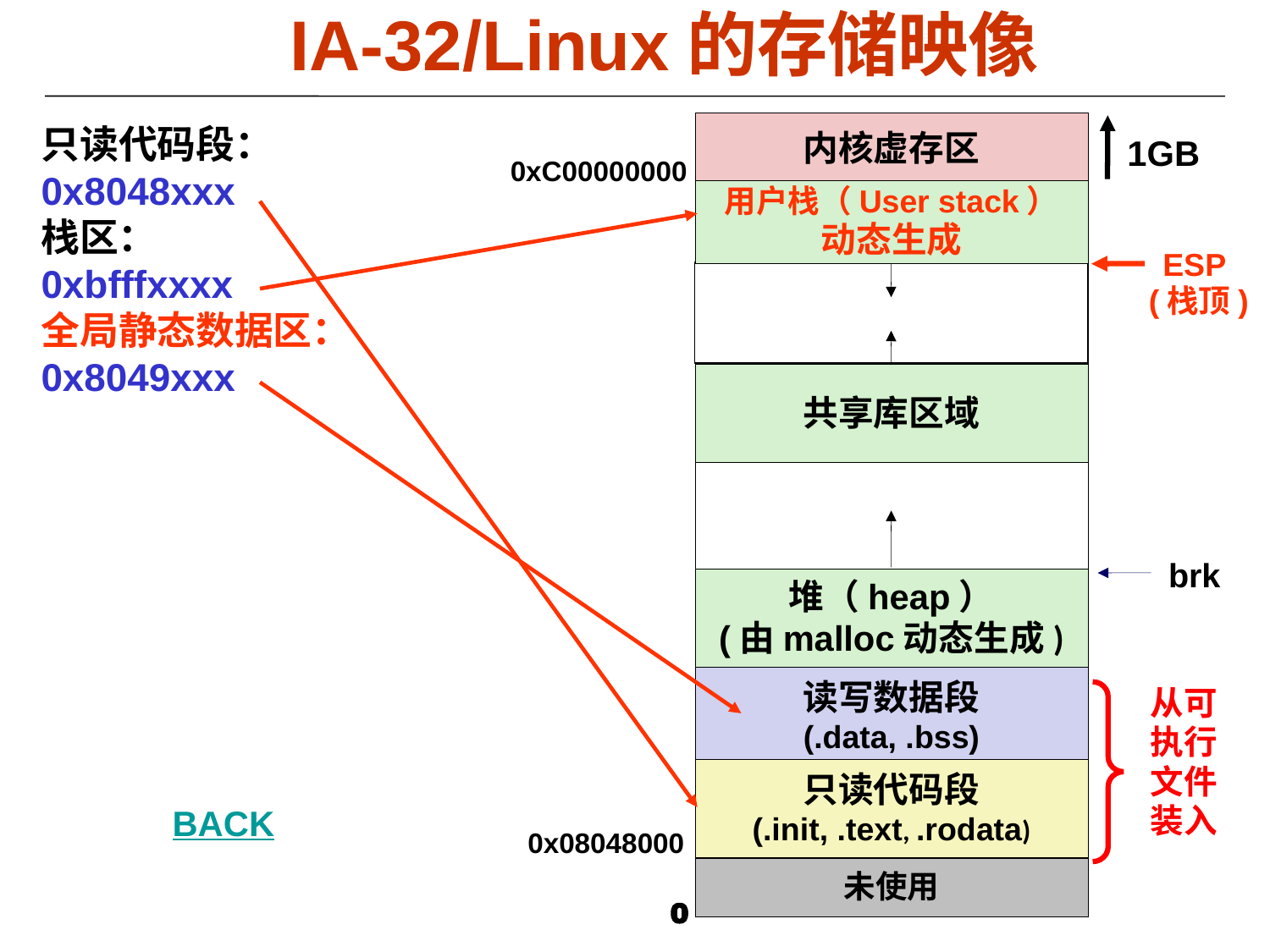

IA-32/Linux的存储映像
内核虚存区
只读代码段：
0x8048xxx
栈区：
0xbfffxxxx
全局静态数据区：
0x8049xxx

1GB
0xC00000000
用户栈（User stack）
动态生成

ESP
(栈顶)

共享库区域

brk
堆（heap）
(由malloc动态生成)

读写数据段
(.data, .bss)
从可执行文件装入

只读代码段
(.init, .text, .rodata)
BACK
0x08048000
未使用
0